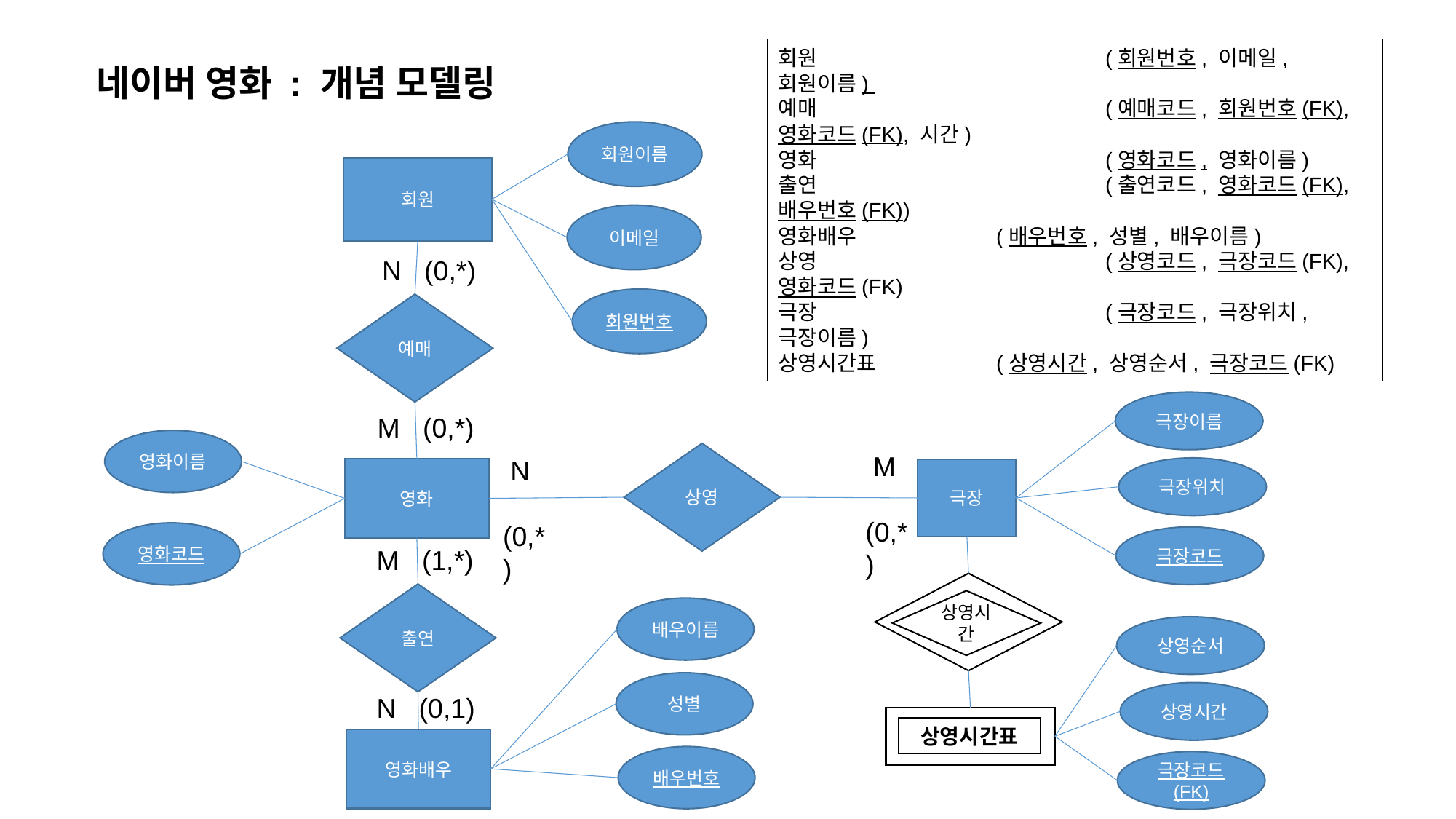

회원			(회원번호, 이메일, 회원이름)
예매			(예매코드, 회원번호(FK), 영화코드(FK), 시간)
영화			(영화코드, 영화이름)
출연			(출연코드, 영화코드(FK), 배우번호(FK))
영화배우		(배우번호, 성별, 배우이름)
상영			(상영코드, 극장코드(FK), 영화코드(FK)
극장			(극장코드, 극장위치, 극장이름)
상영시간표		(상영시간, 상영순서, 극장코드(FK)
네이버 영화 : 개념 모델링
회원이름
회원
이메일
N   (0,*)
회원번호
예매
극장이름
M   (0,*)
영화이름
상영
 M

(0,*)
 N

(0,*)
극장위치
영화
극장
영화코드
극장코드
M   (1,*)

출연
상영시간
배우이름
상영순서
성별
상영시간
N   (0,1)

상영시간표
영화배우
배우번호
극장코드
(FK)